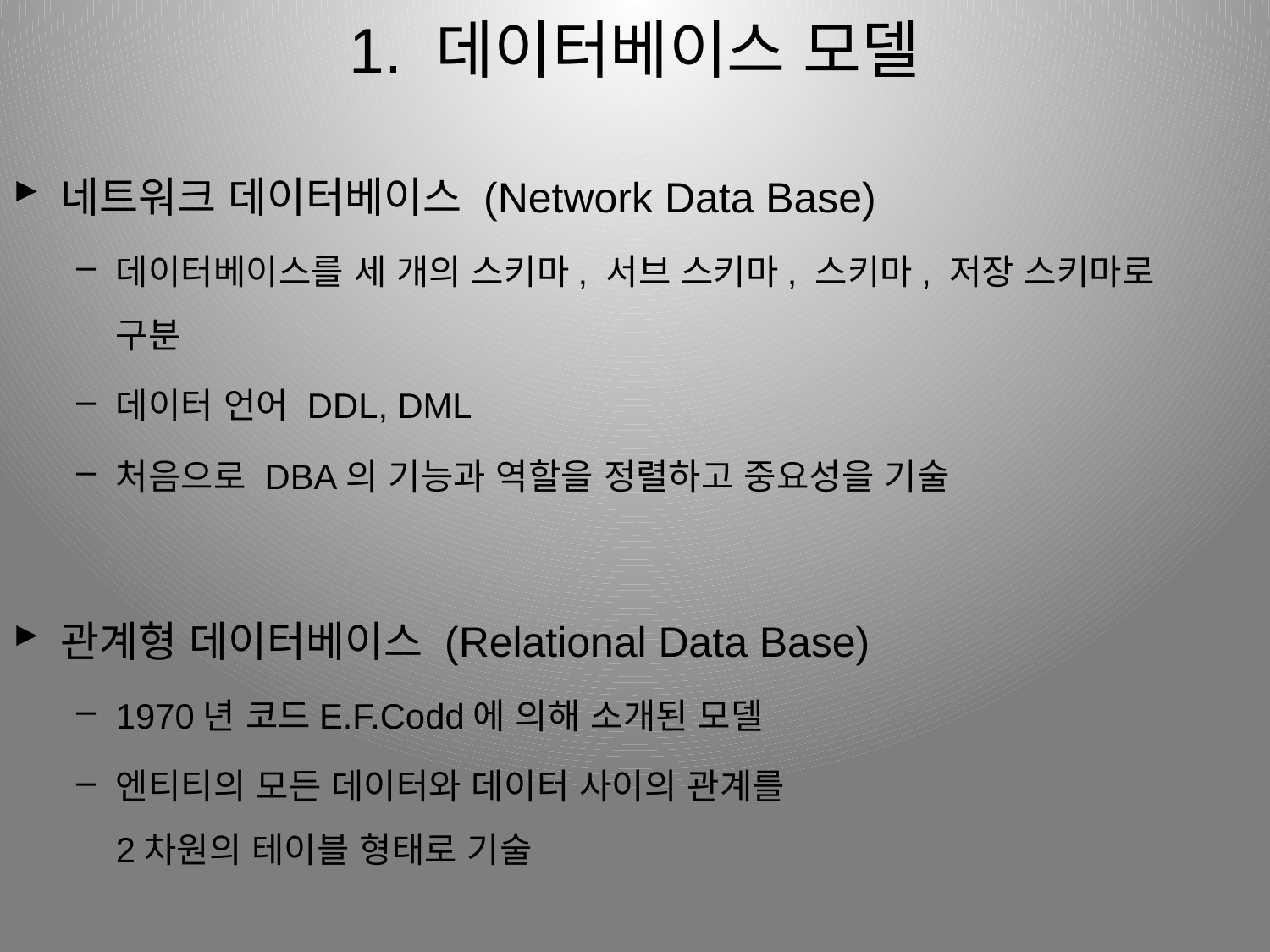

# 1. 데이터베이스 모델
네트워크 데이터베이스 (Network Data Base)
데이터베이스를 세 개의 스키마, 서브 스키마, 스키마, 저장 스키마로 구분
데이터 언어 DDL, DML
처음으로 DBA의 기능과 역할을 정렬하고 중요성을 기술

관계형 데이터베이스 (Relational Data Base)
1970년 코드E.F.Codd에 의해 소개된 모델
엔티티의 모든 데이터와 데이터 사이의 관계를
2차원의 테이블 형태로 기술